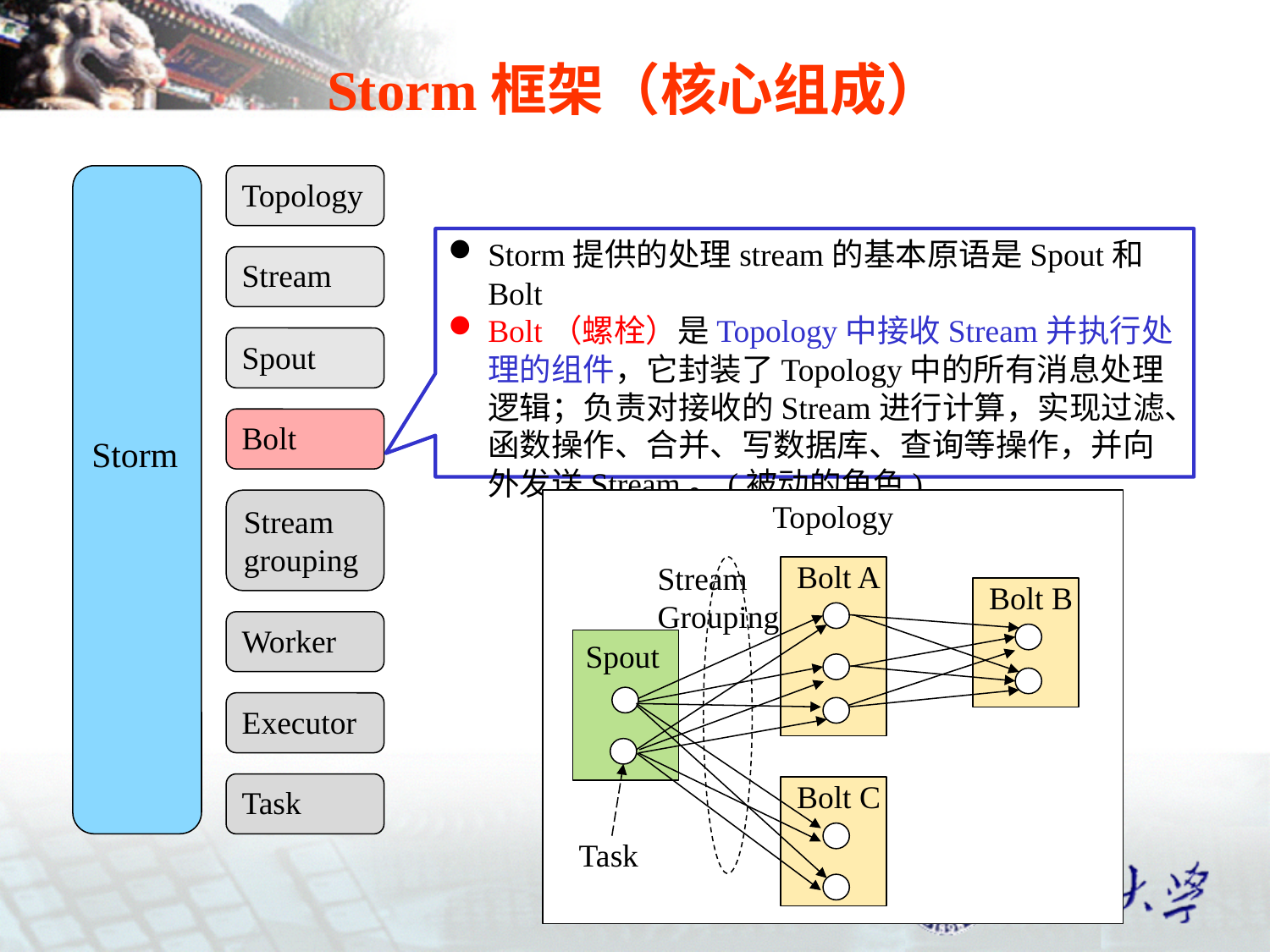

# Storm框架（核心组成）

Storm
Topology
Stream
Spout
Bolt
Stream
grouping
Worker
Executor
Task
Storm提供的处理stream的基本原语是Spout和Bolt
Bolt（螺栓）是Topology中接收Stream并执行处理的组件，它封装了Topology中的所有消息处理逻辑；负责对接收的Stream进行计算，实现过滤、函数操作、合并、写数据库、查询等操作，并向外发送Stream。(被动的角色)
Topology
Stream
Grouping

  Bolt A

  Bolt B

Spout

  Bolt C

Task